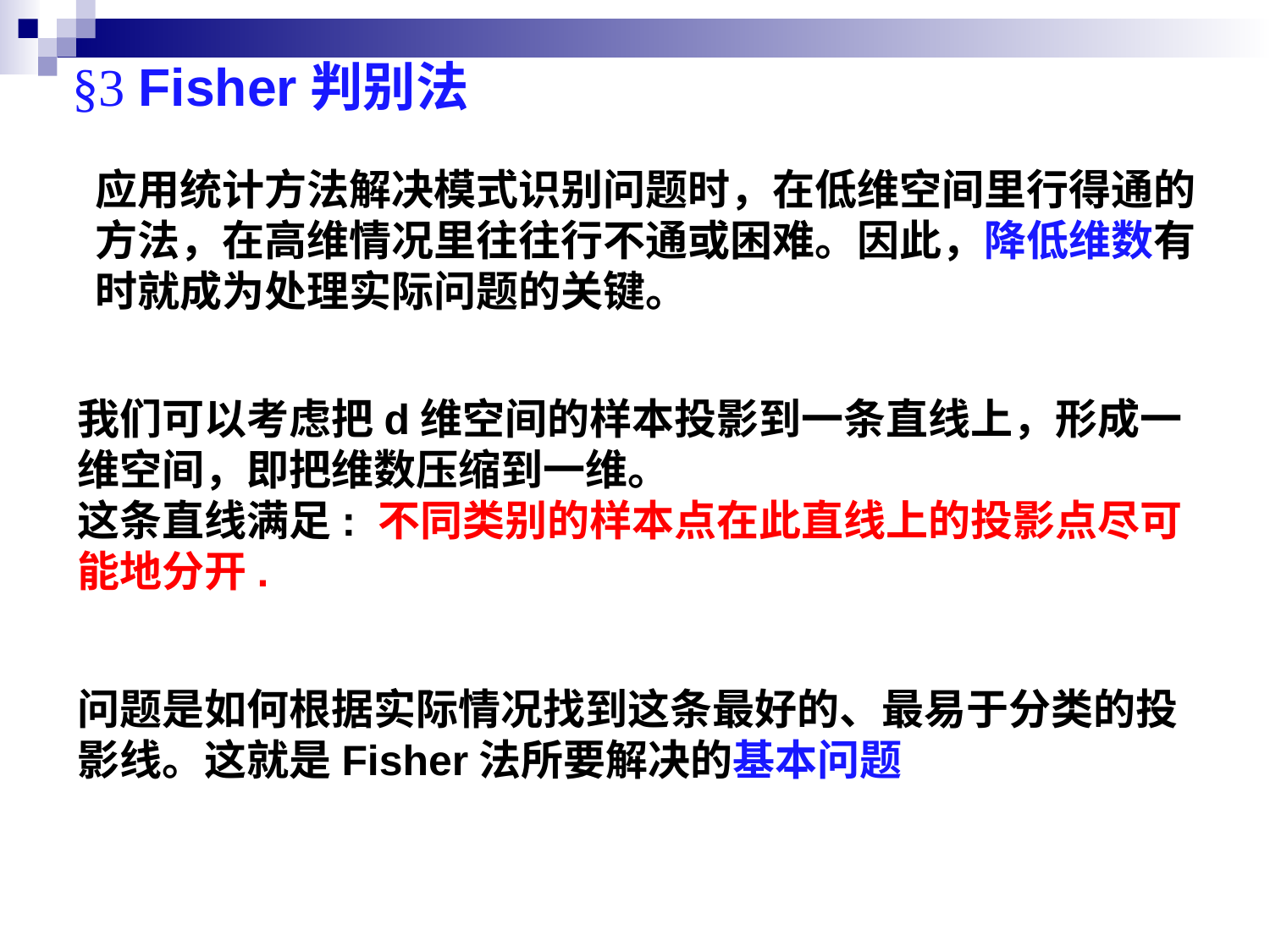

# §3 Fisher判别法
应用统计方法解决模式识别问题时，在低维空间里行得通的方法，在高维情况里往往行不通或困难。因此，降低维数有时就成为处理实际问题的关键。
我们可以考虑把d维空间的样本投影到一条直线上，形成一维空间，即把维数压缩到一维。
这条直线满足: 不同类别的样本点在此直线上的投影点尽可能地分开.
问题是如何根据实际情况找到这条最好的、最易于分类的投影线。这就是Fisher法所要解决的基本问题。